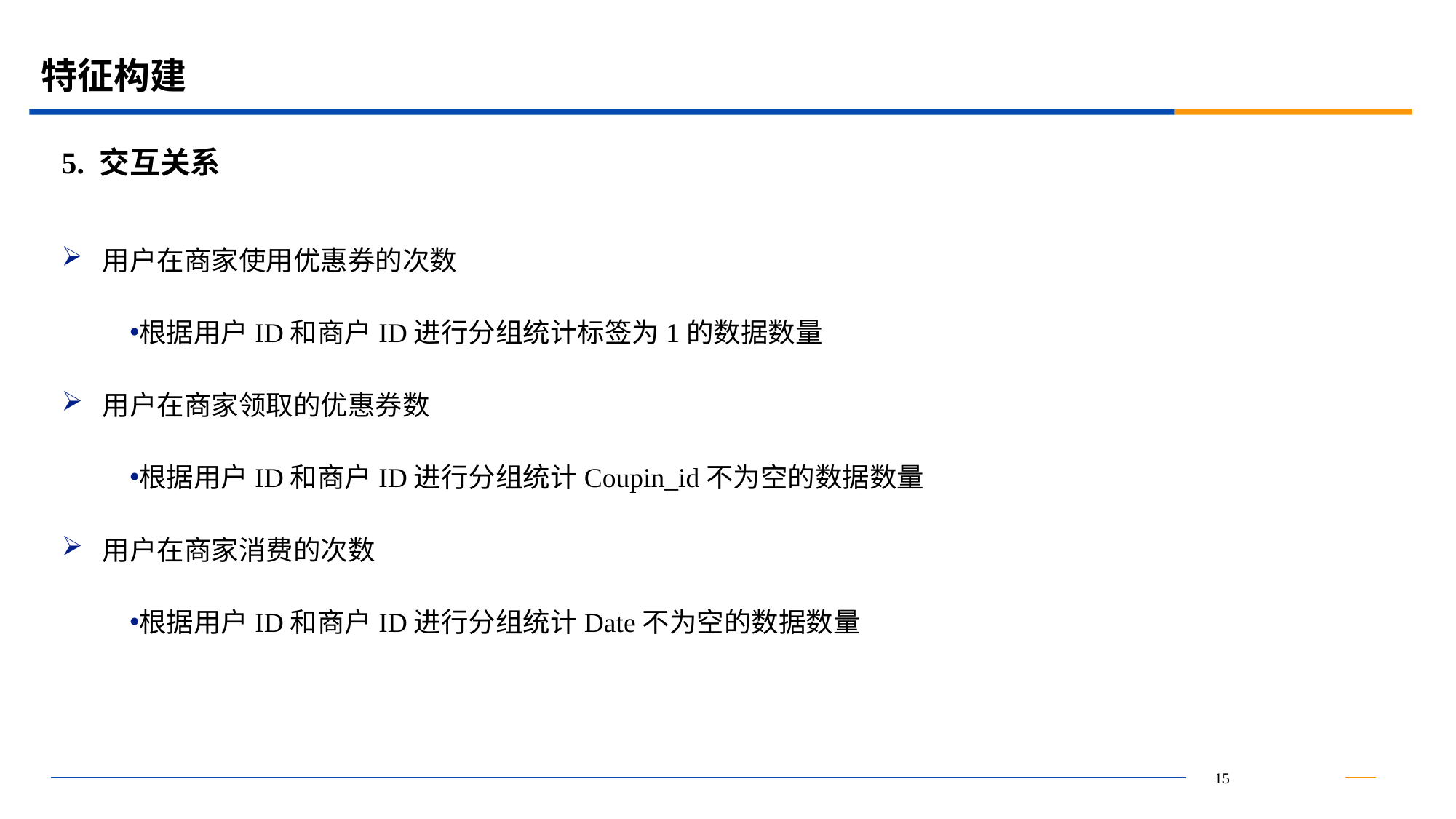

# 特征构建
5. 交互关系
用户在商家使用优惠券的次数
根据用户ID和商户ID进行分组统计标签为1的数据数量
用户在商家领取的优惠券数
根据用户ID和商户ID进行分组统计Coupin_id不为空的数据数量
用户在商家消费的次数
根据用户ID和商户ID进行分组统计Date不为空的数据数量